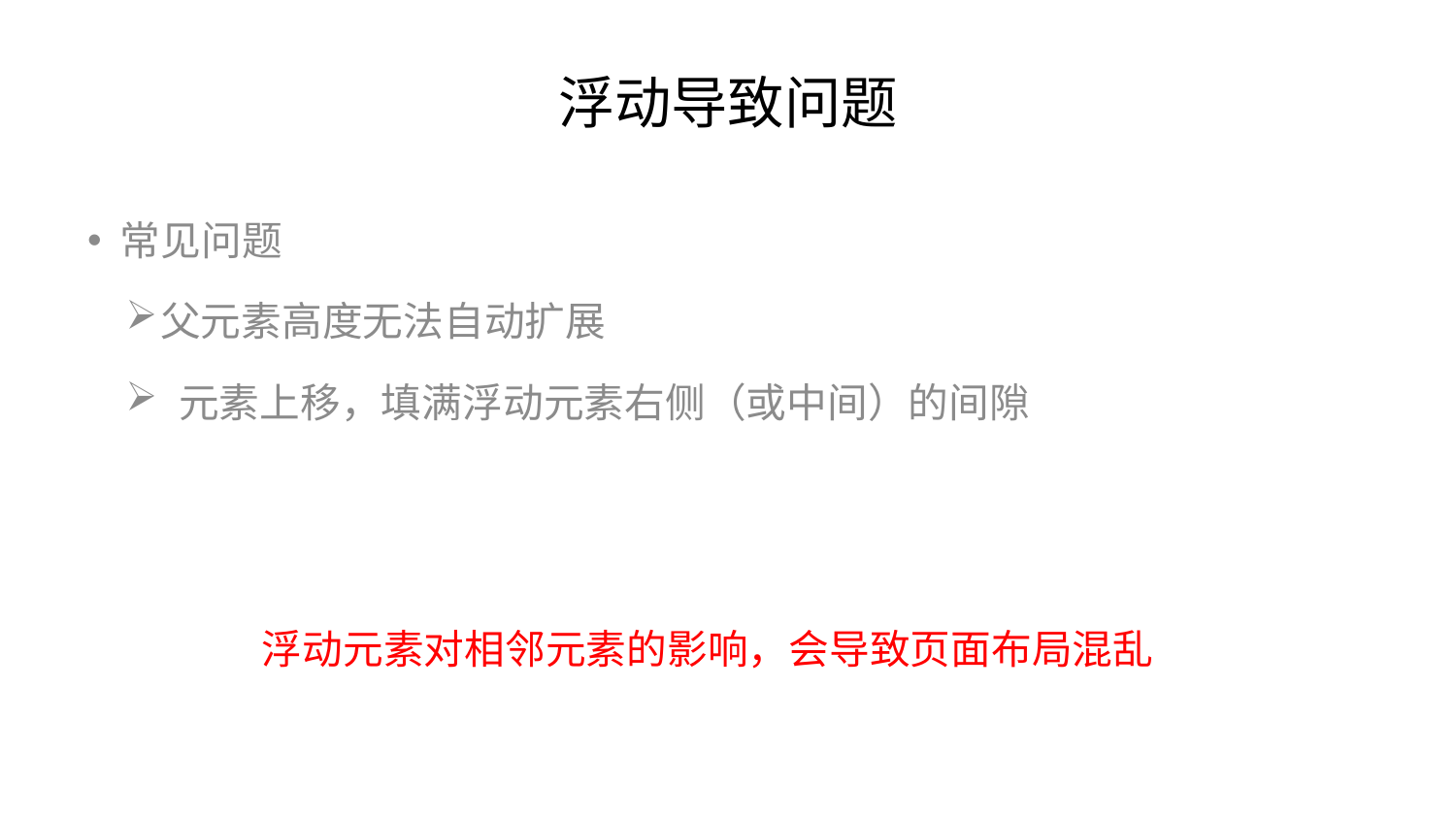

浮动导致问题
 常见问题
父元素高度无法自动扩展
 元素上移，填满浮动元素右侧（或中间）的间隙

浮动元素对相邻元素的影响，会导致页面布局混乱